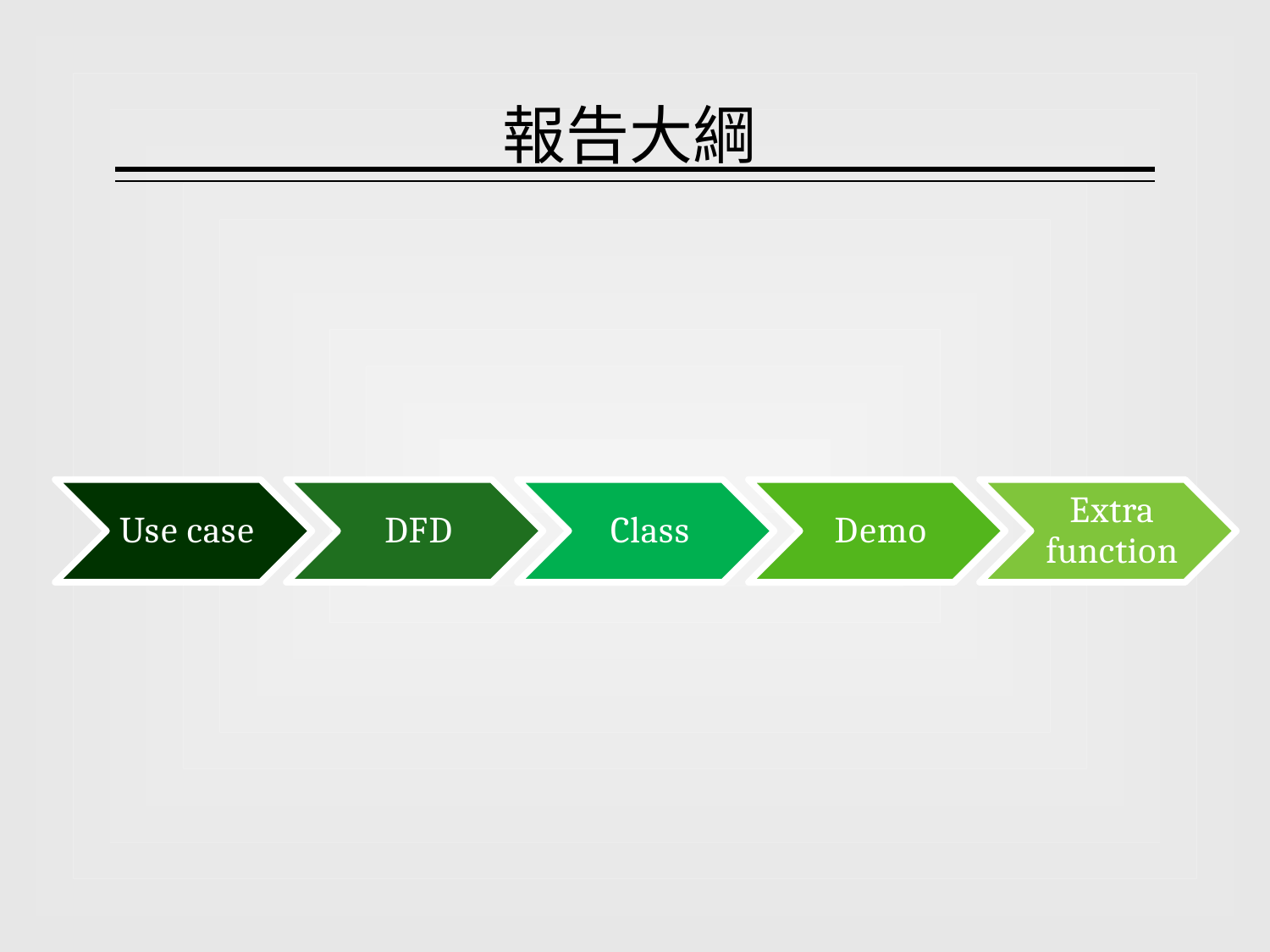

# 報告大綱
Use case
DFD
Class
Demo
Extra function